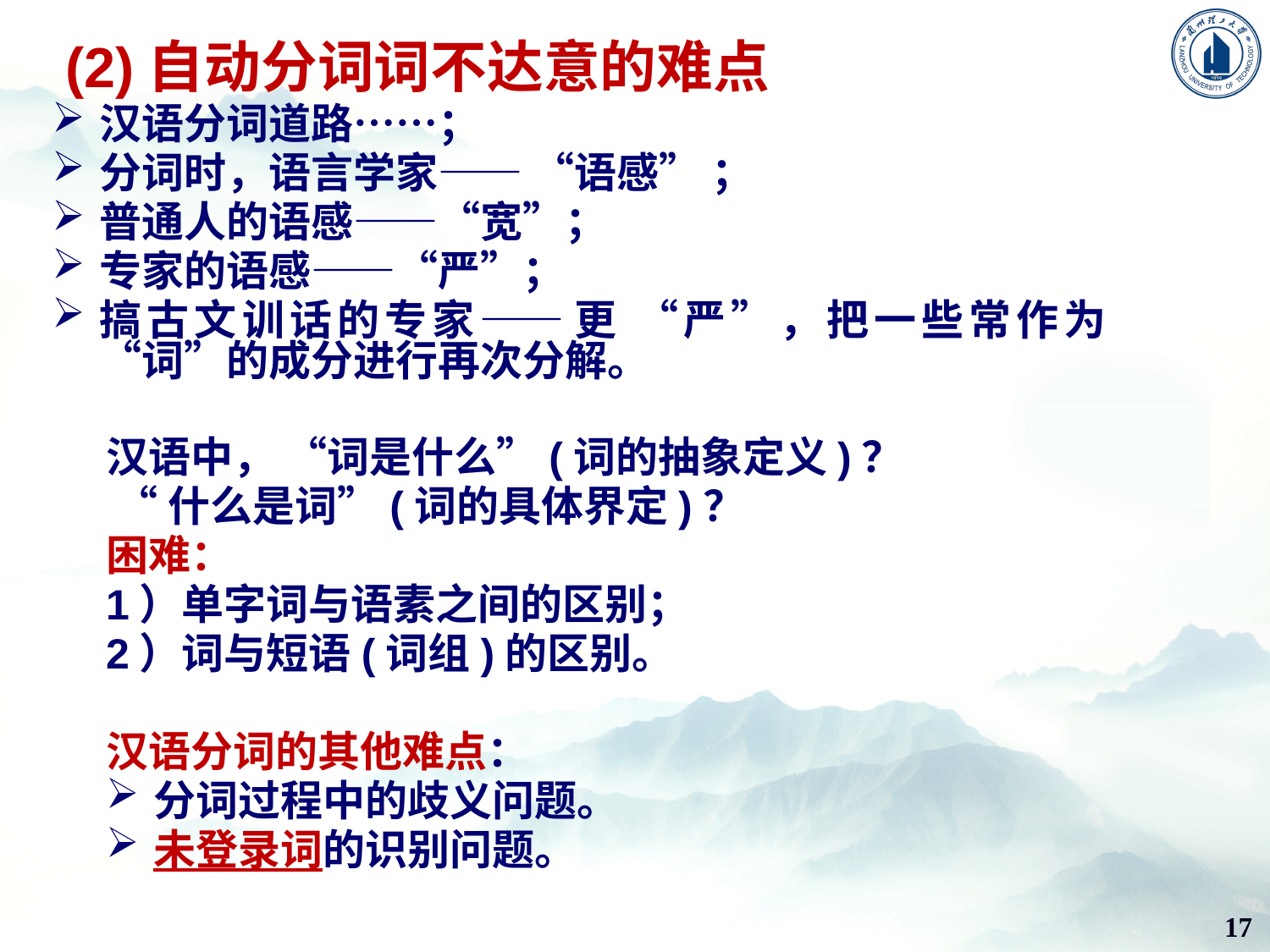

(2)自动分词词不达意的难点
汉语分词道路……；
分词时，语言学家—— “语感” ；
普通人的语感——“宽”；
专家的语感——“严”；
搞古文训话的专家——更 “严”，把一些常作为“词”的成分进行再次分解。
汉语中， “词是什么”(词的抽象定义)？
 “什么是词”(词的具体界定)？
困难：
1）单字词与语素之间的区别；
2）词与短语(词组)的区别。

汉语分词的其他难点：
分词过程中的歧义问题。
未登录词的识别问题。
17